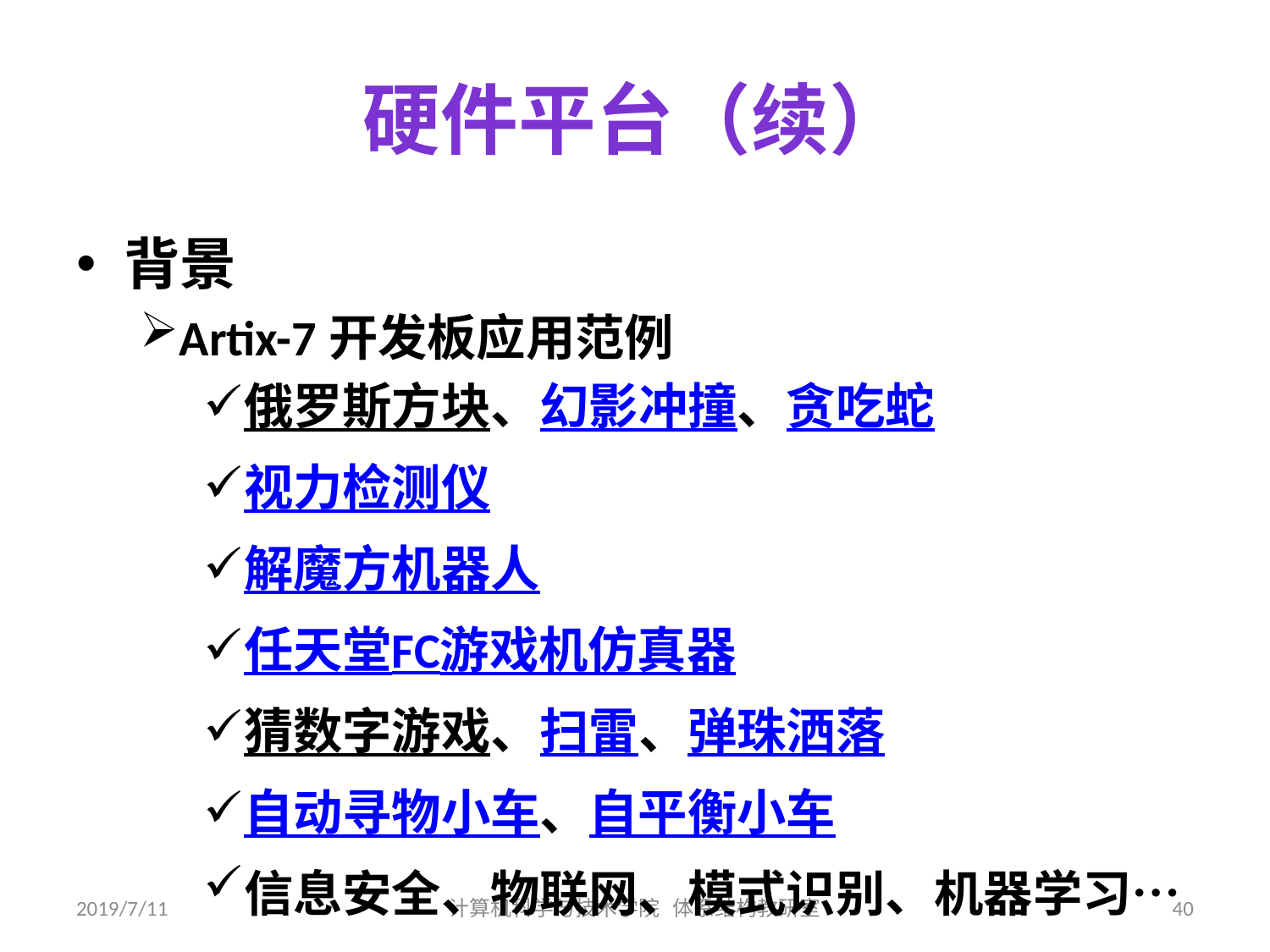

# 硬件平台（续）
背景
Artix-7开发板应用范例
俄罗斯方块、幻影冲撞、贪吃蛇
视力检测仪
解魔方机器人
任天堂FC游戏机仿真器
猜数字游戏、扫雷、弹珠洒落
自动寻物小车、自平衡小车
信息安全、物联网、模式识别、机器学习…
2019/7/11
计算机科学与技术学院  体系结构教研室
40